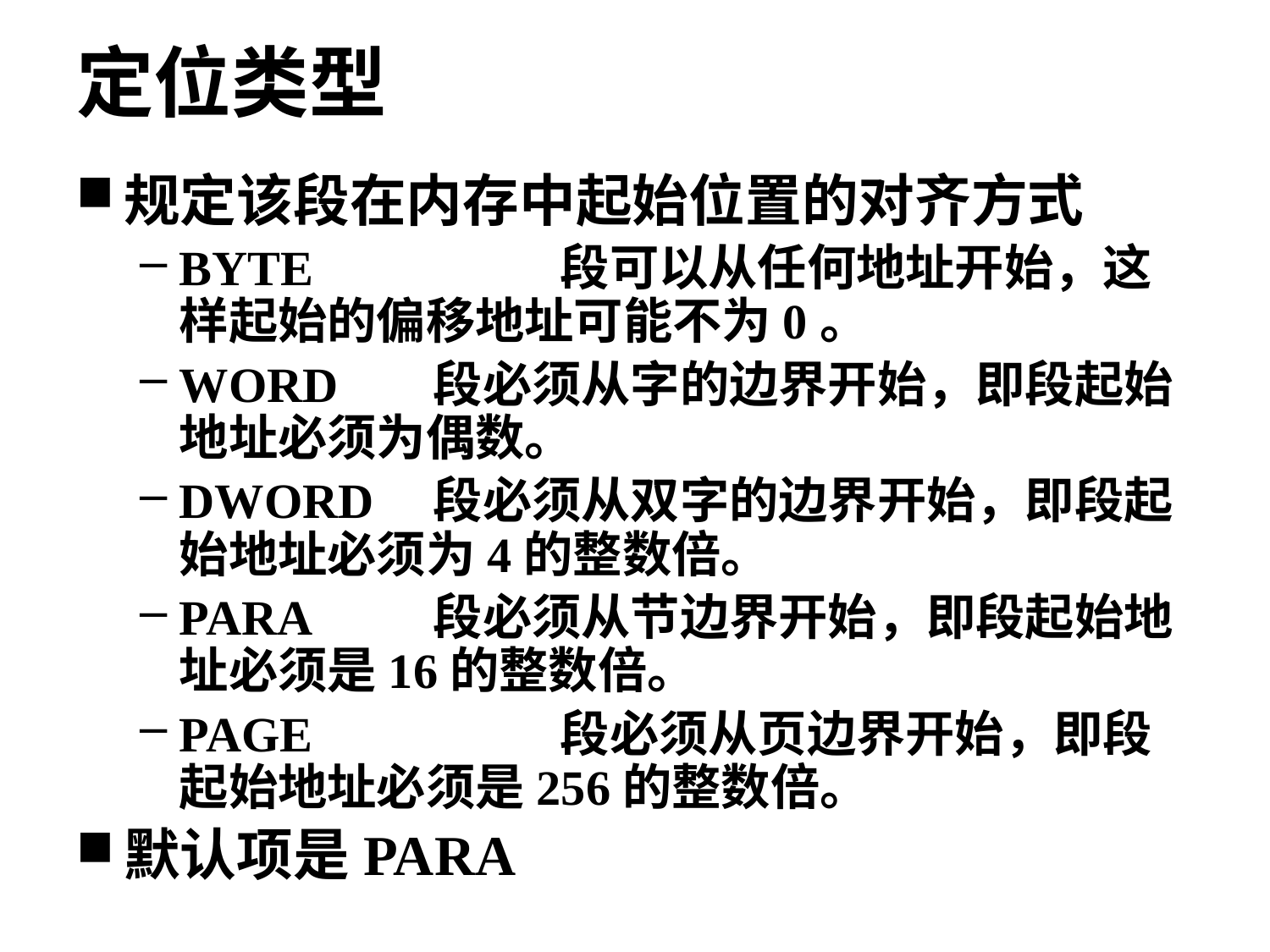

# 定位类型
规定该段在内存中起始位置的对齐方式
BYTE		段可以从任何地址开始，这样起始的偏移地址可能不为0。
WORD	段必须从字的边界开始，即段起始地址必须为偶数。
DWORD	段必须从双字的边界开始，即段起始地址必须为4的整数倍。
PARA	段必须从节边界开始，即段起始地址必须是16的整数倍。
PAGE		段必须从页边界开始，即段起始地址必须是256的整数倍。
默认项是PARA